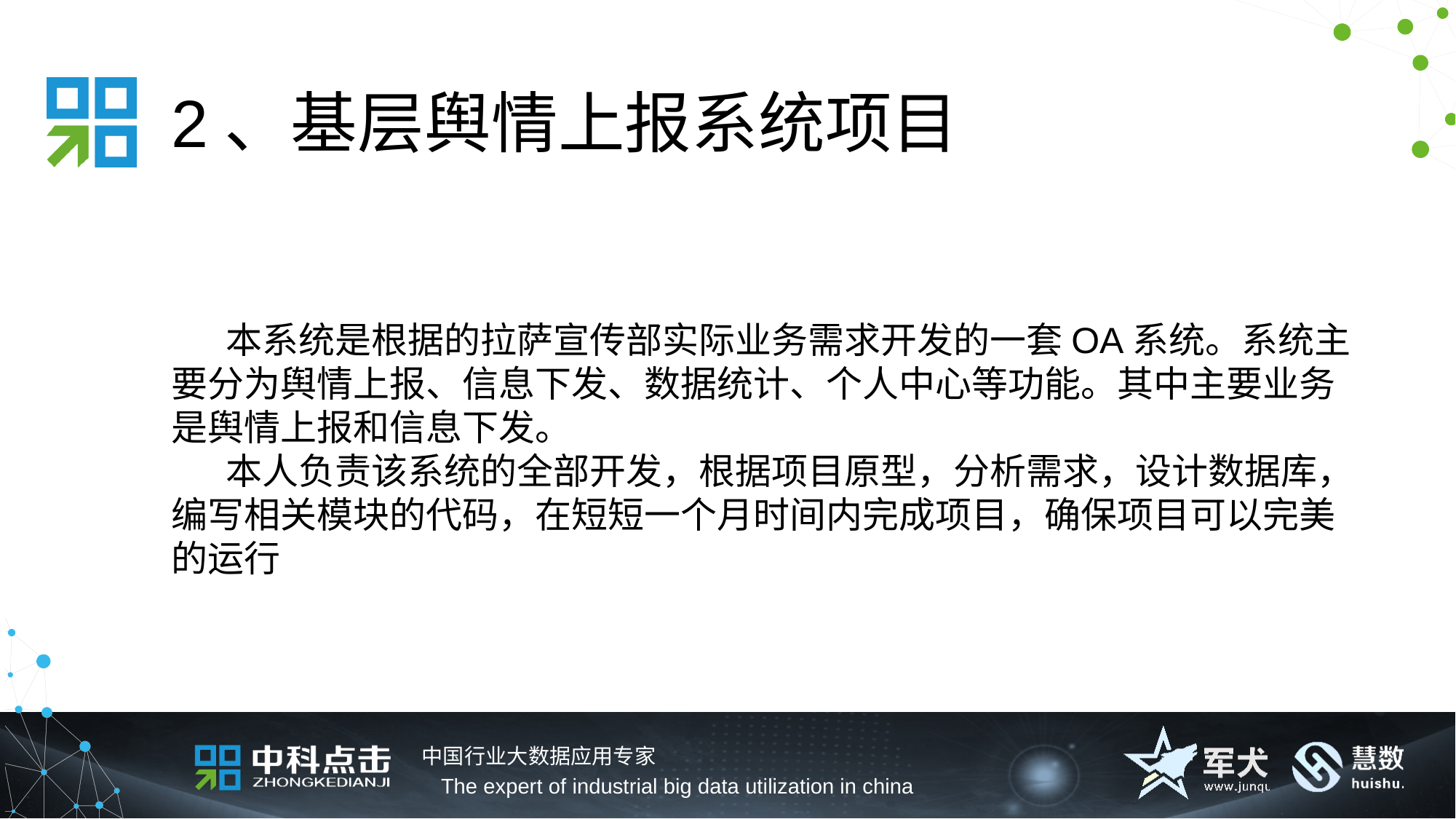

2、基层舆情上报系统项目
本系统是根据的拉萨宣传部实际业务需求开发的一套OA系统。系统主要分为舆情上报、信息下发、数据统计、个人中心等功能。其中主要业务是舆情上报和信息下发。
本人负责该系统的全部开发，根据项目原型，分析需求，设计数据库，编写相关模块的代码，在短短一个月时间内完成项目，确保项目可以完美的运行